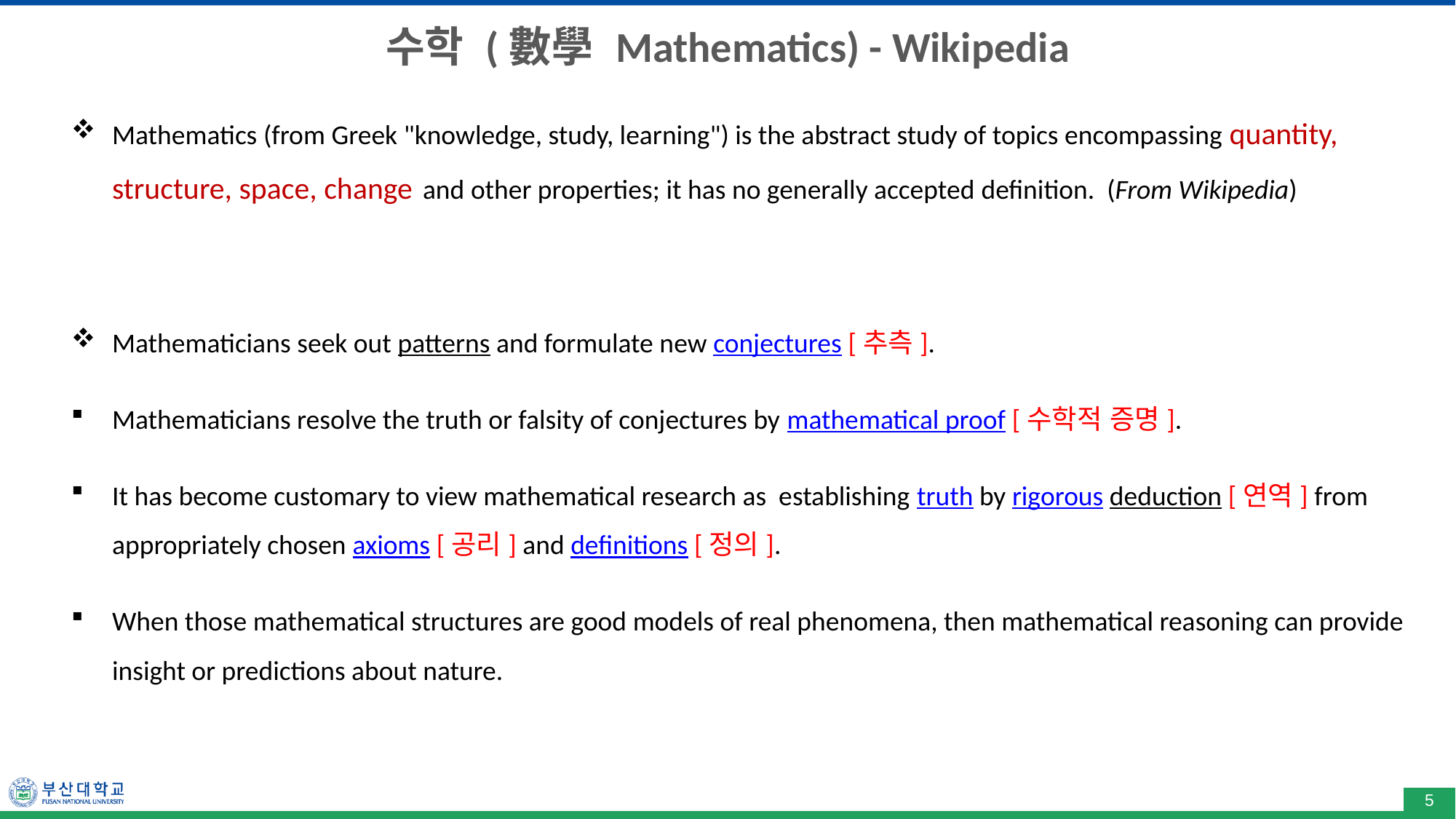

# 수학 (數學 Mathematics) - Wikipedia
Mathematics (from Greek "knowledge, study, learning") is the abstract study of topics encompassing quantity, structure, space, change  and other properties; it has no generally accepted definition.  (From Wikipedia)

Mathematicians seek out patterns and formulate new conjectures [추측].
Mathematicians resolve the truth or falsity of conjectures by mathematical proof [수학적 증명].
It has become customary to view mathematical research as  establishing truth by rigorous deduction [연역] from appropriately chosen axioms [공리] and definitions [정의].
When those mathematical structures are good models of real phenomena, then mathematical reasoning can provide insight or predictions about nature.

5